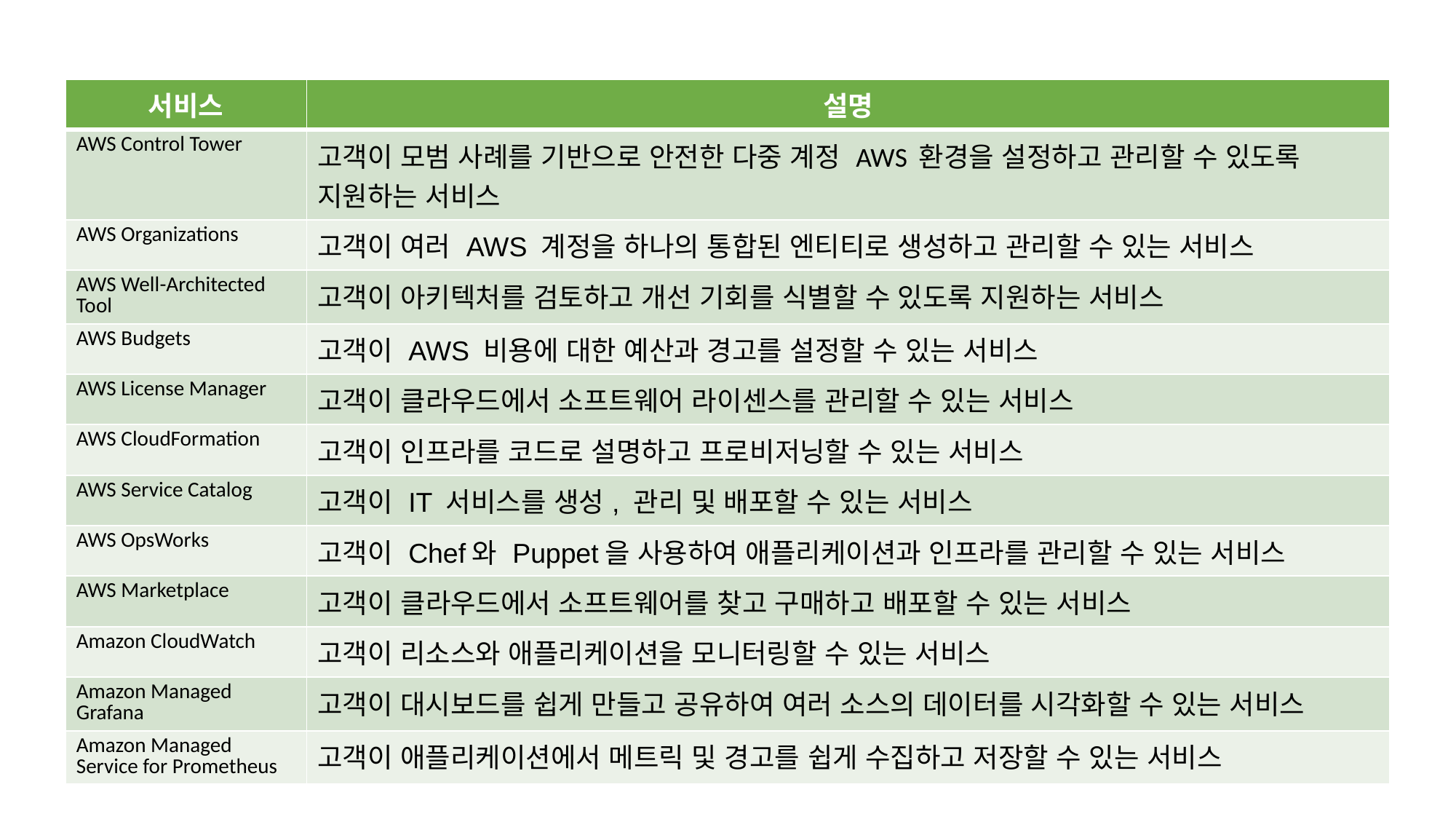

| 서비스 | 설명 |
| --- | --- |
| AWS Control Tower | 고객이 모범 사례를 기반으로 안전한 다중 계정 AWS 환경을 설정하고 관리할 수 있도록 지원하는 서비스 |
| AWS Organizations | 고객이 여러 AWS 계정을 하나의 통합된 엔티티로 생성하고 관리할 수 있는 서비스 |
| AWS Well-Architected Tool | 고객이 아키텍처를 검토하고 개선 기회를 식별할 수 있도록 지원하는 서비스 |
| AWS Budgets | 고객이 AWS 비용에 대한 예산과 경고를 설정할 수 있는 서비스 |
| AWS License Manager | 고객이 클라우드에서 소프트웨어 라이센스를 관리할 수 있는 서비스 |
| AWS CloudFormation | 고객이 인프라를 코드로 설명하고 프로비저닝할 수 있는 서비스 |
| AWS Service Catalog | 고객이 IT 서비스를 생성, 관리 및 배포할 수 있는 서비스 |
| AWS OpsWorks | 고객이 Chef와 Puppet을 사용하여 애플리케이션과 인프라를 관리할 수 있는 서비스 |
| AWS Marketplace | 고객이 클라우드에서 소프트웨어를 찾고 구매하고 배포할 수 있는 서비스 |
| Amazon CloudWatch | 고객이 리소스와 애플리케이션을 모니터링할 수 있는 서비스 |
| Amazon Managed Grafana | 고객이 대시보드를 쉽게 만들고 공유하여 여러 소스의 데이터를 시각화할 수 있는 서비스 |
| Amazon Managed Service for Prometheus | 고객이 애플리케이션에서 메트릭 및 경고를 쉽게 수집하고 저장할 수 있는 서비스 |